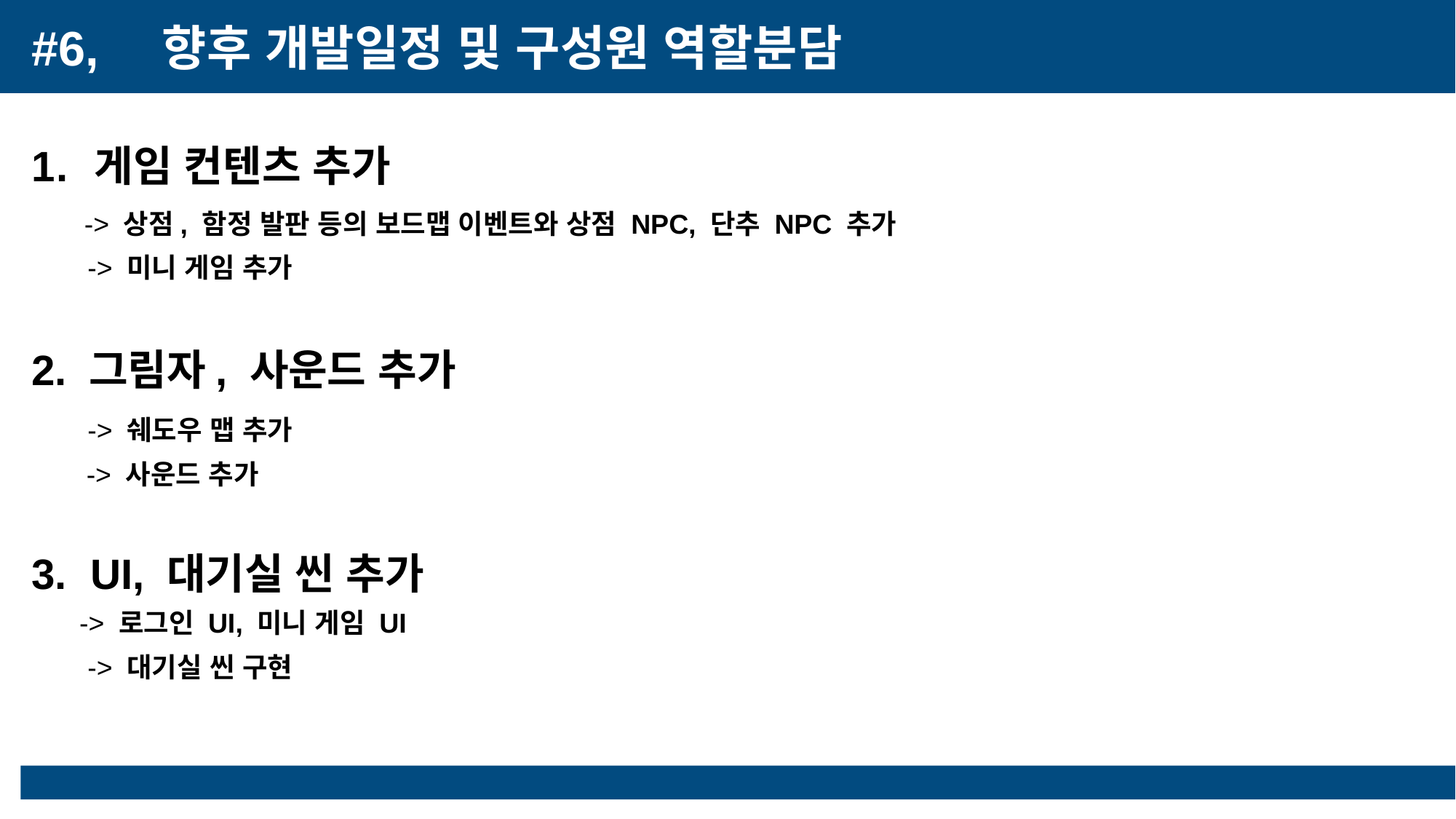

#6,
향후 개발일정 및 구성원 역할분담
#4,
기술적 요소 및 중점 연구분야
 게임 컨텐츠 추가

2. 그림자, 사운드 추가

3.  UI, 대기실 씬 추가

-> 상점, 함정 발판 등의 보드맵 이벤트와 상점 NPC, 단추 NPC 추가
-> 미니 게임 추가
-> 쉐도우 맵 추가
-> 사운드 추가
-> 로그인 UI, 미니 게임 UI
-> 대기실 씬 구현